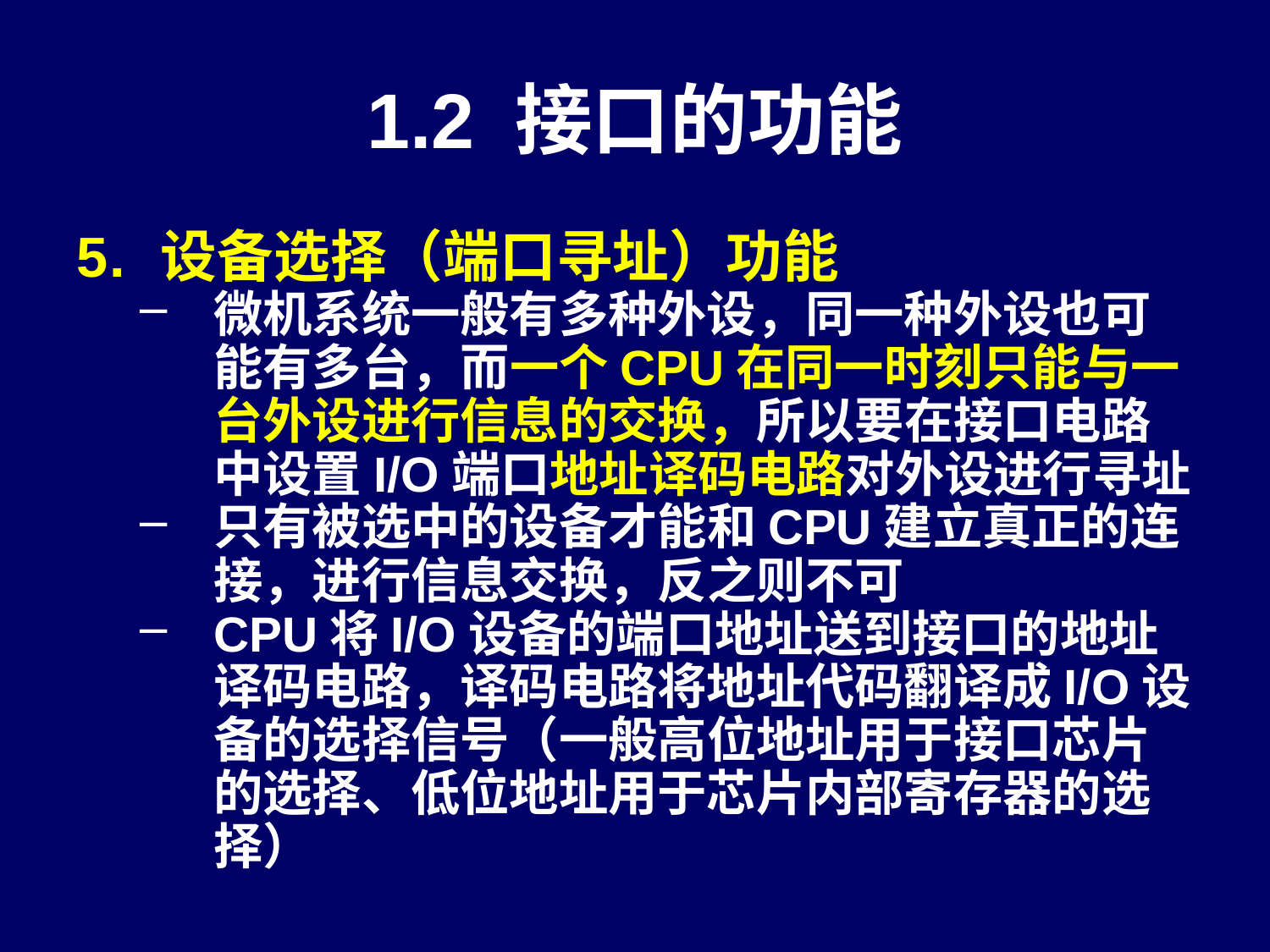

# 1.2 接口的功能
设备选择（端口寻址）功能
微机系统一般有多种外设，同一种外设也可能有多台，而一个CPU在同一时刻只能与一台外设进行信息的交换，所以要在接口电路中设置I/O端口地址译码电路对外设进行寻址
只有被选中的设备才能和CPU建立真正的连接，进行信息交换，反之则不可
CPU将I/O设备的端口地址送到接口的地址译码电路，译码电路将地址代码翻译成I/O设备的选择信号（一般高位地址用于接口芯片的选择、低位地址用于芯片内部寄存器的选择）